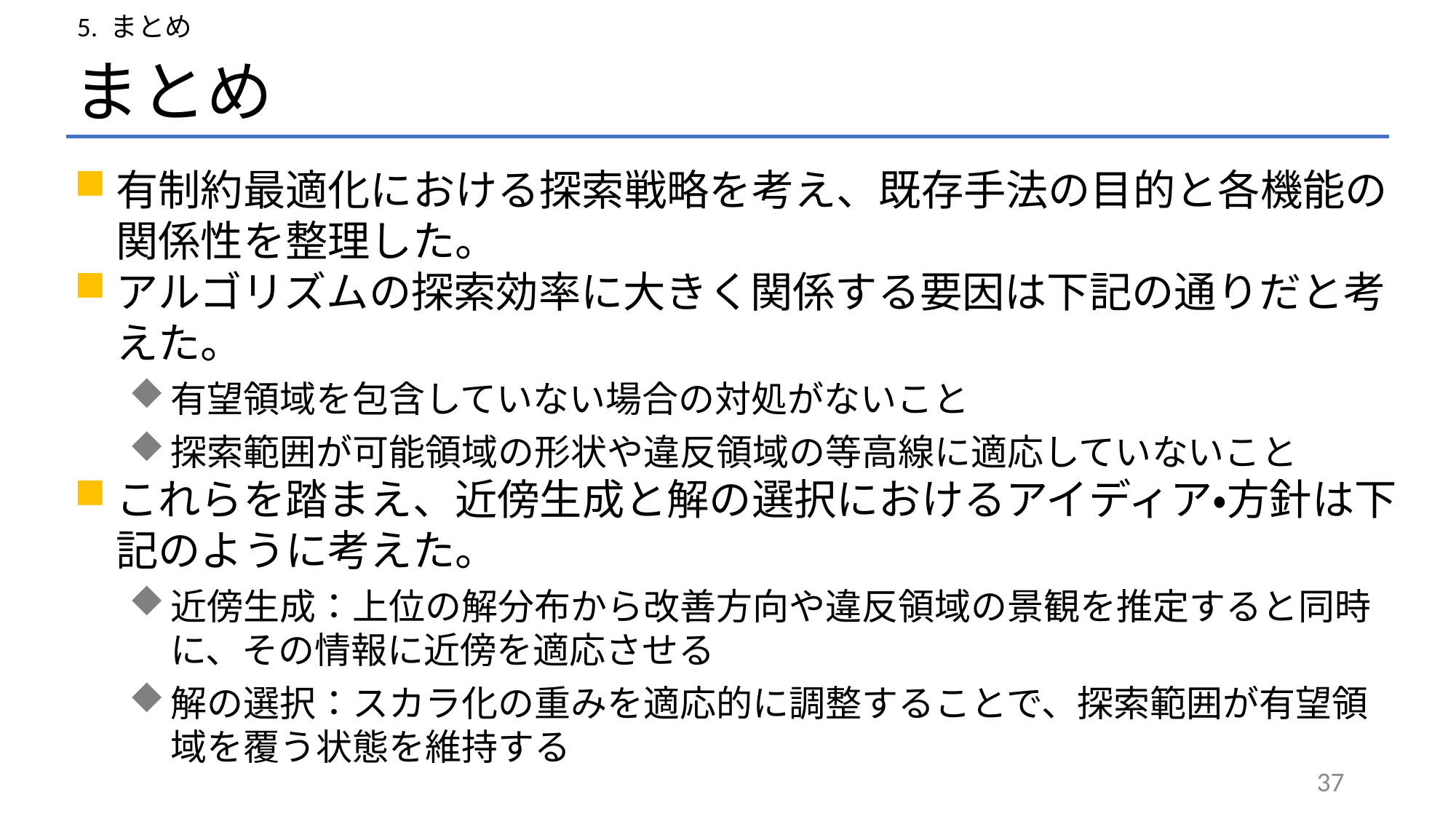

5. まとめ
# まとめ
有制約最適化における探索戦略を考え、既存手法の目的と各機能の関係性を整理した。
アルゴリズムの探索効率に大きく関係する要因は下記の通りだと考えた。
有望領域を包含していない場合の対処がないこと
探索範囲が可能領域の形状や違反領域の等高線に適応していないこと
これらを踏まえ、近傍生成と解の選択におけるアイディア・方針は下記のように考えた。
近傍生成：上位の解分布から改善方向や違反領域の景観を推定すると同時に、その情報に近傍を適応させる
解の選択：スカラ化の重みを適応的に調整することで、探索範囲が有望領域を覆う状態を維持する
37